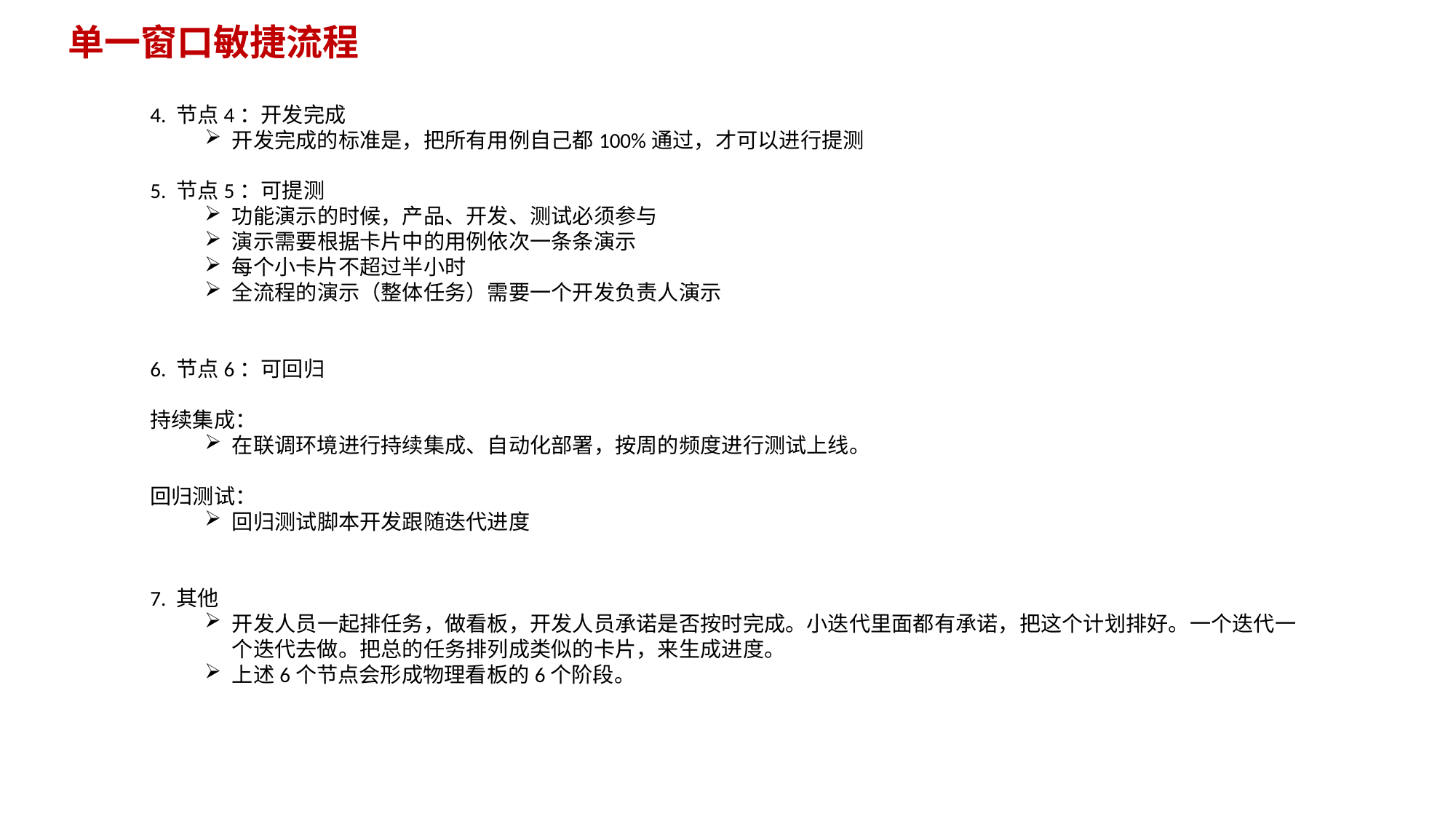

单一窗口敏捷流程

4. 节点4：开发完成
开发完成的标准是，把所有用例自己都100%通过，才可以进行提测

5. 节点5：可提测
功能演示的时候，产品、开发、测试必须参与
演示需要根据卡片中的用例依次一条条演示
每个小卡片不超过半小时
全流程的演示（整体任务）需要一个开发负责人演示

6. 节点6：可回归

持续集成：
在联调环境进行持续集成、自动化部署，按周的频度进行测试上线。

回归测试：
回归测试脚本开发跟随迭代进度

7. 其他
开发人员一起排任务，做看板，开发人员承诺是否按时完成。小迭代里面都有承诺，把这个计划排好。一个迭代一个迭代去做。把总的任务排列成类似的卡片，来生成进度。
上述6个节点会形成物理看板的6个阶段。